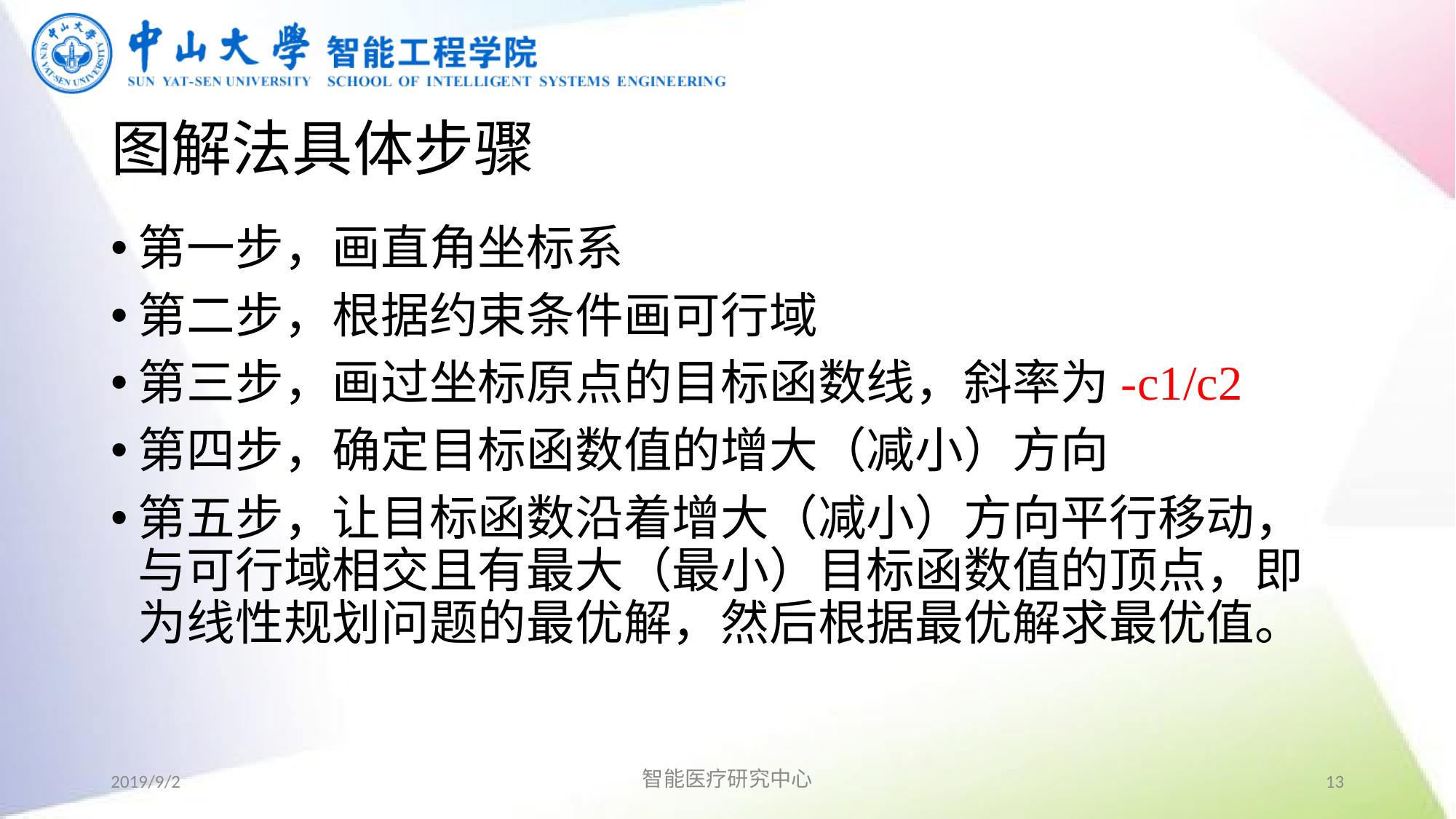

# 图解法具体步骤
第一步，画直角坐标系
第二步，根据约束条件画可行域
第三步，画过坐标原点的目标函数线，斜率为-c1/c2
第四步，确定目标函数值的增大（减小）方向
第五步，让目标函数沿着增大（减小）方向平行移动，与可行域相交且有最大（最小）目标函数值的顶点，即为线性规划问题的最优解，然后根据最优解求最优值。

2019/9/2
智能医疗研究中心
13